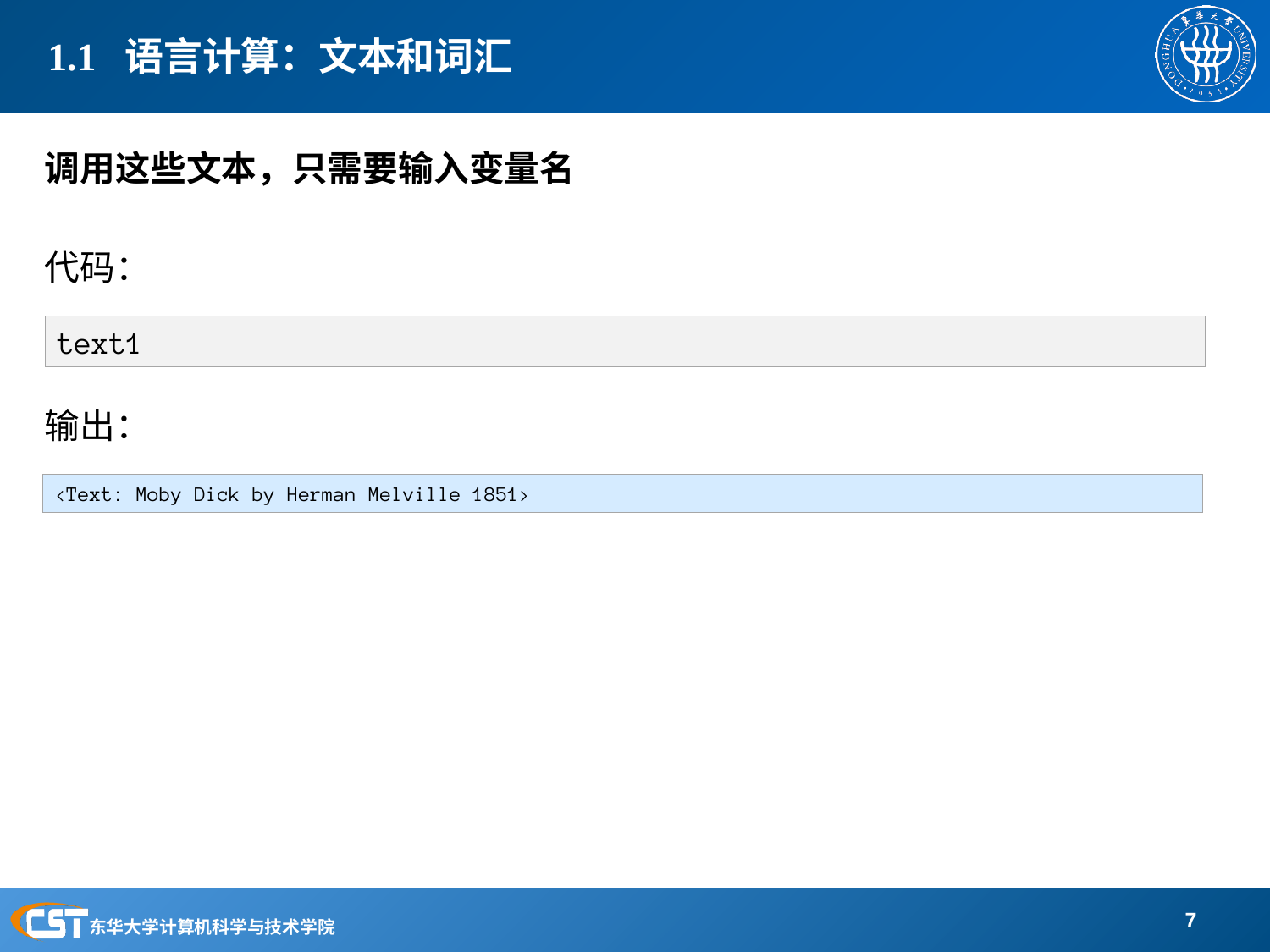

# 1.1  语言计算：文本和词汇
调用这些文本，只需要输入变量名

代码：

输出：
text1
<Text: Moby Dick by Herman Melville 1851>